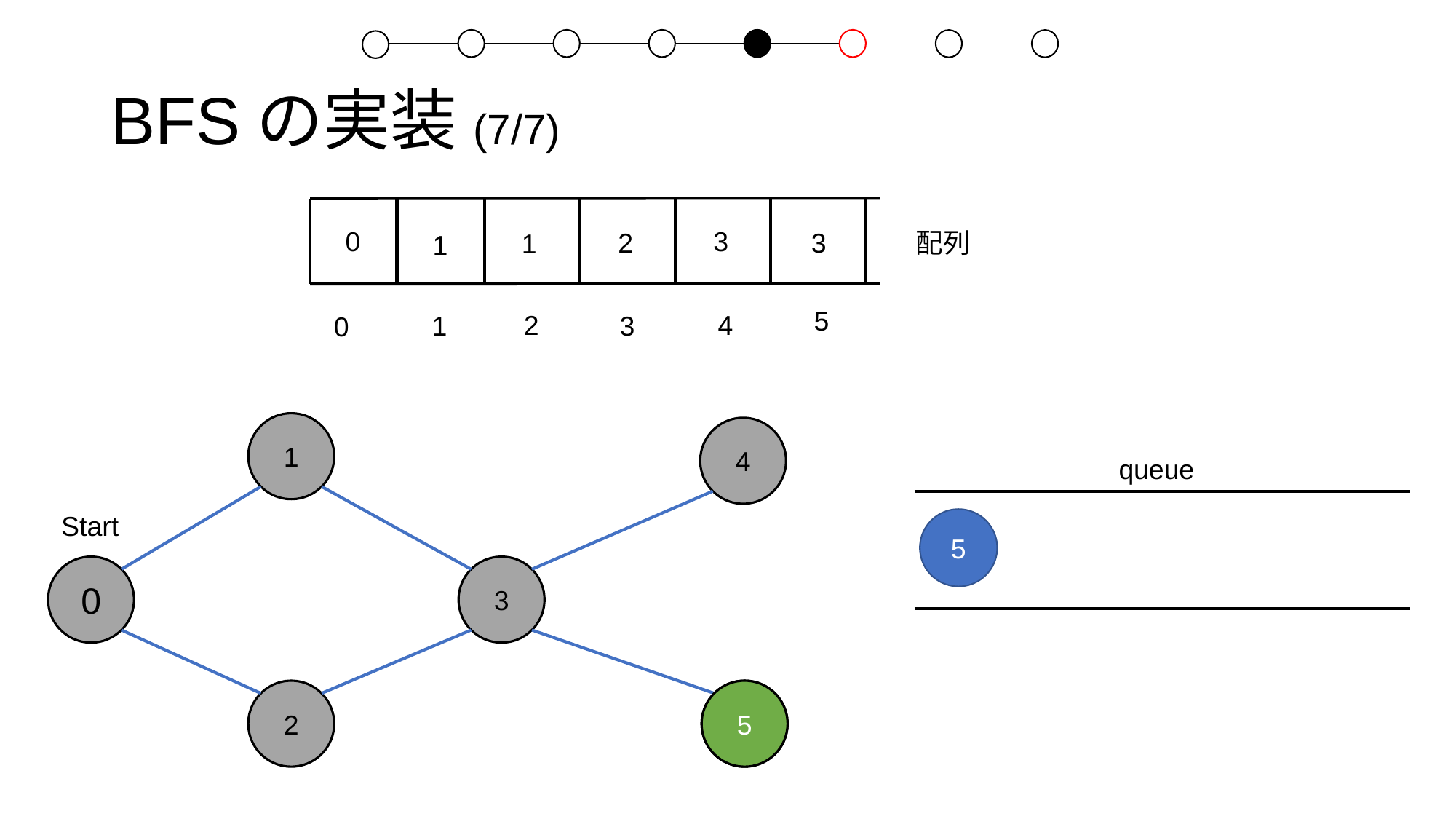

# BFSの実装(7/7)
0
3
3
2
1
-1
1
配列
5
2
4
1
3
0
1
4
queue
Start
5
0
3
2
5
5